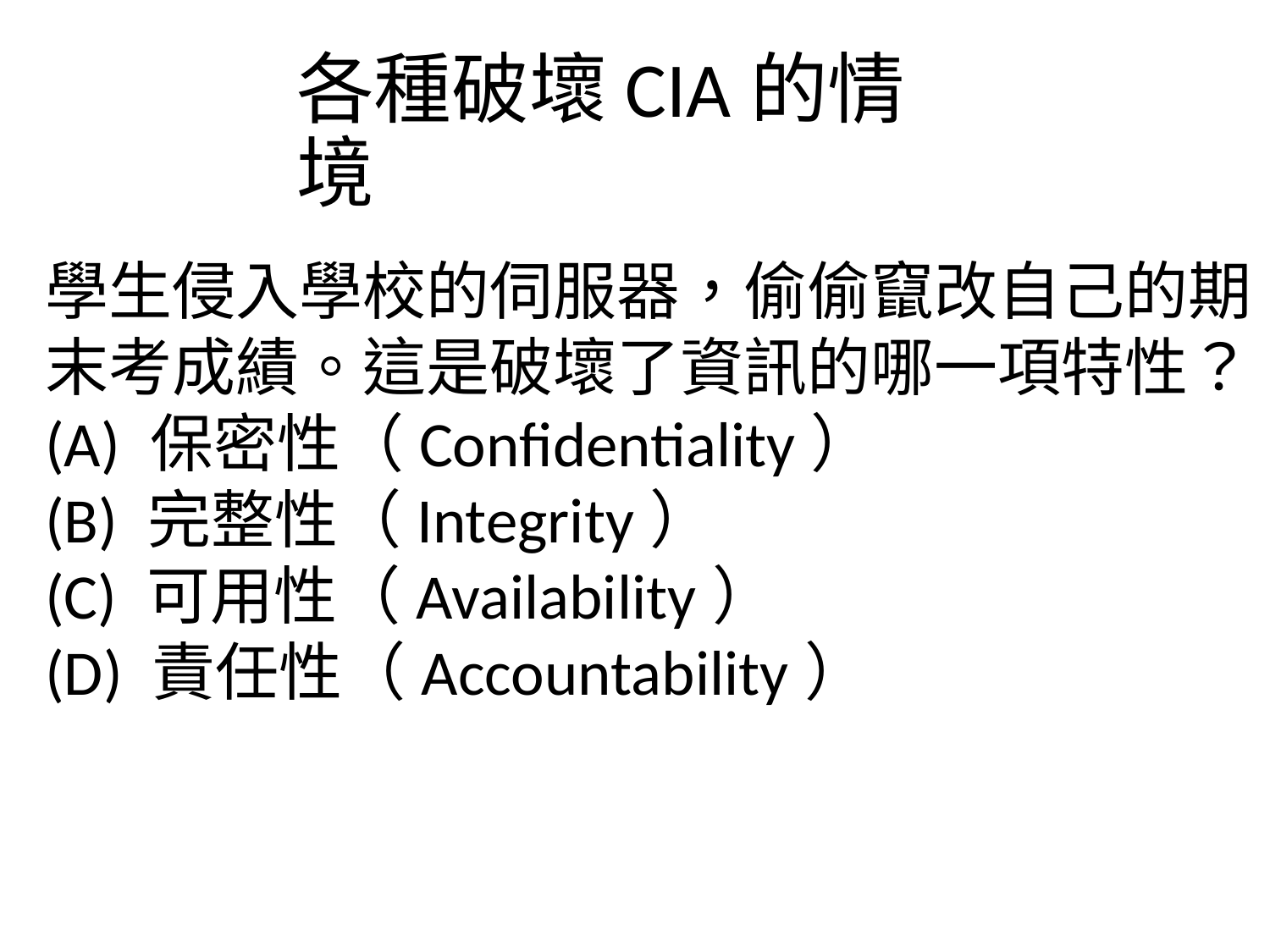

# 各種破壞CIA的情境
學生侵入學校的伺服器，偷偷竄改自己的期末考成績。這是破壞了資訊的哪一項特性？(A) 保密性（Confidentiality）
(B) 完整性（Integrity）
(C) 可用性（Availability）
(D) 責任性（Accountability）